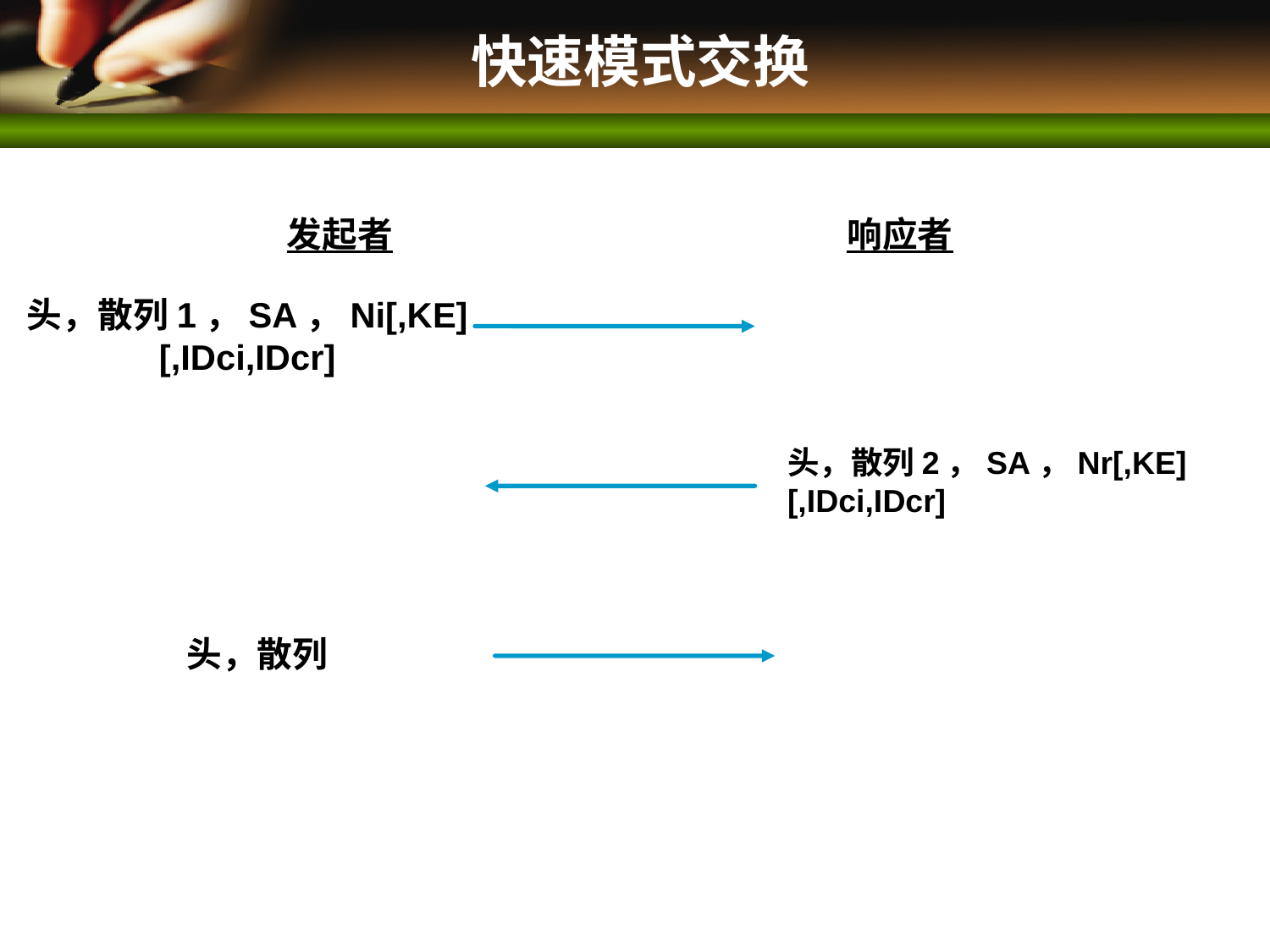

# 快速模式交换
发起者
响应者
头，散列1，SA，Ni[,KE][,IDci,IDcr]

头，散列2，SA，Nr[,KE][,IDci,IDcr]

头，散列